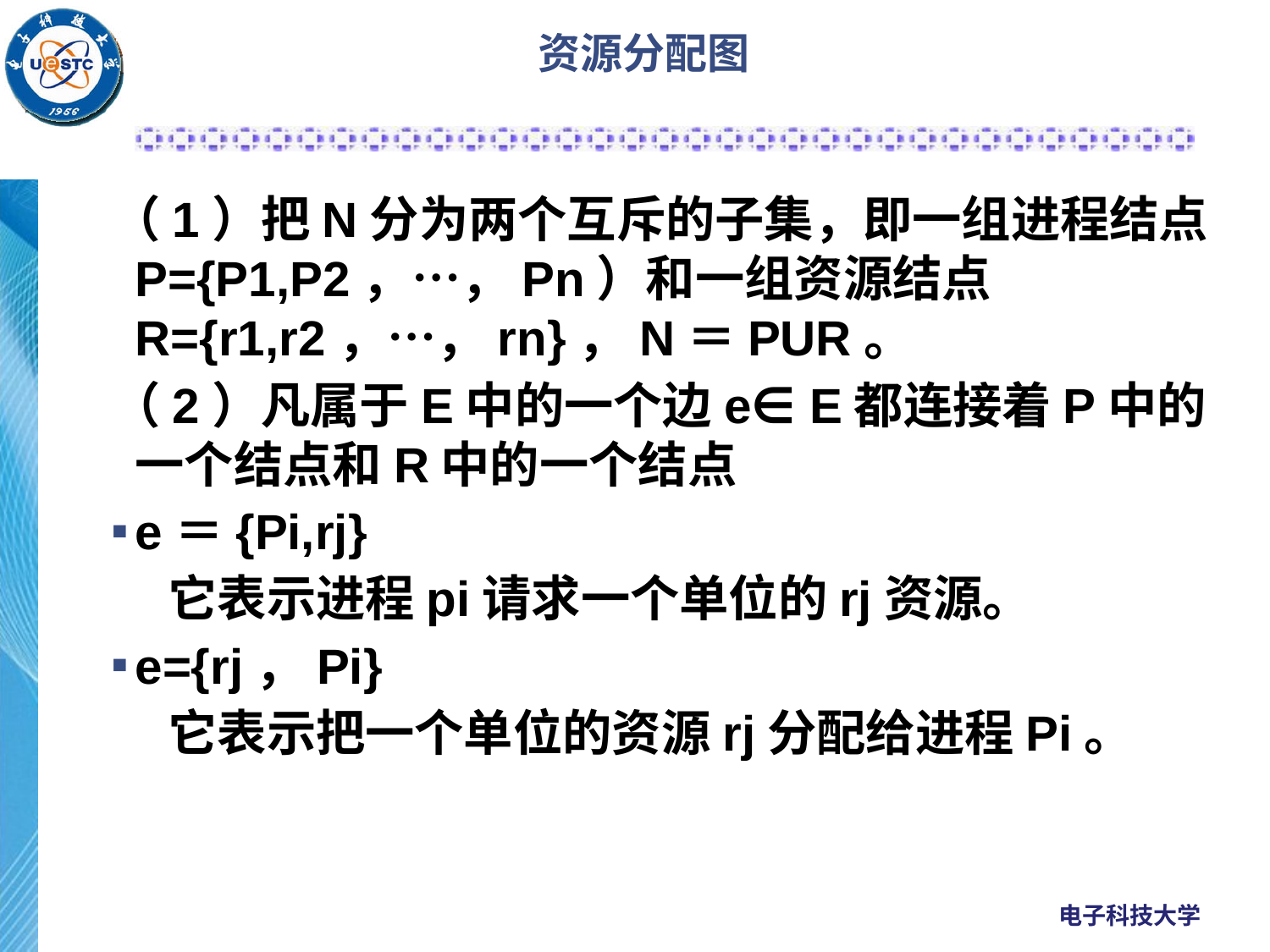

# 资源分配图
（1）把N分为两个互斥的子集，即一组进程结点P={P1,P2，…，Pn）和一组资源结点R={r1,r2，…，rn}，N＝PUR。
（2）凡属于E中的一个边e∈ E都连接着P中的一个结点和R中的一个结点
e＝{Pi,rj}
    它表示进程pi请求一个单位的rj资源。
e={rj，Pi}
    它表示把一个单位的资源rj分配给进程Pi。